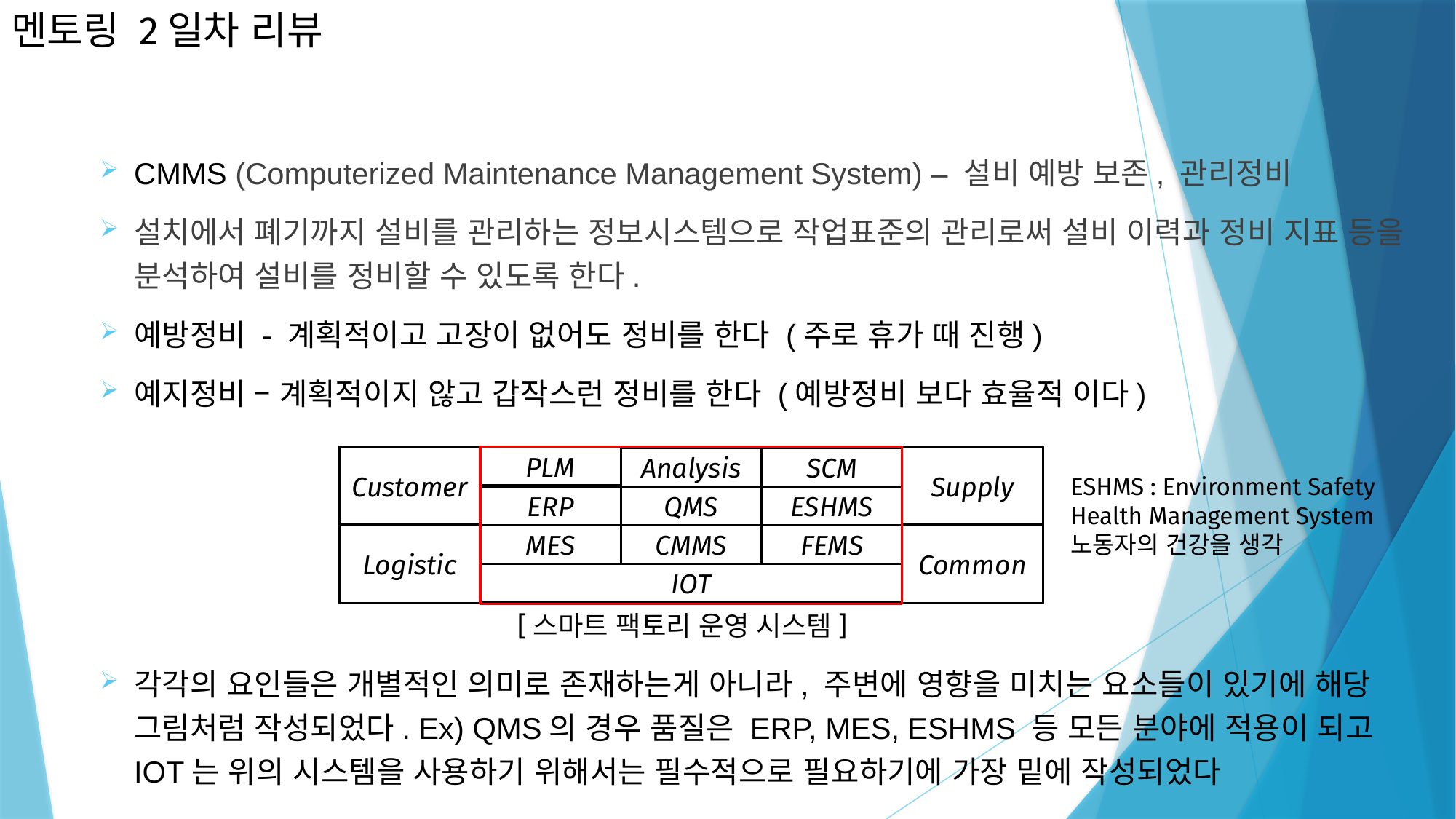

# 멘토링 2일차 리뷰

CMMS (Computerized Maintenance Management System) – 설비 예방 보존, 관리정비
설치에서 폐기까지 설비를 관리하는 정보시스템으로 작업표준의 관리로써 설비 이력과 정비 지표 등을 분석하여 설비를 정비할 수 있도록 한다.
예방정비 - 계획적이고 고장이 없어도 정비를 한다 (주로 휴가 때 진행)
예지정비 – 계획적이지 않고 갑작스런 정비를 한다 (예방정비 보다 효율적 이다)

각각의 요인들은 개별적인 의미로 존재하는게 아니라, 주변에 영향을 미치는 요소들이 있기에 해당 그림처럼 작성되었다. Ex) QMS의 경우 품질은 ERP, MES, ESHMS 등 모든 분야에 적용이 되고 IOT는 위의 시스템을 사용하기 위해서는 필수적으로 필요하기에 가장 밑에 작성되었다

Customer
PLM
Supply
Analysis
SCM
ERP
QMS
ESHMS
Logistic
Common
MES
CMMS
FEMS
IOT

ESHMS : Environment Safety Health Management System
노동자의 건강을 생각
[스마트 팩토리 운영 시스템]